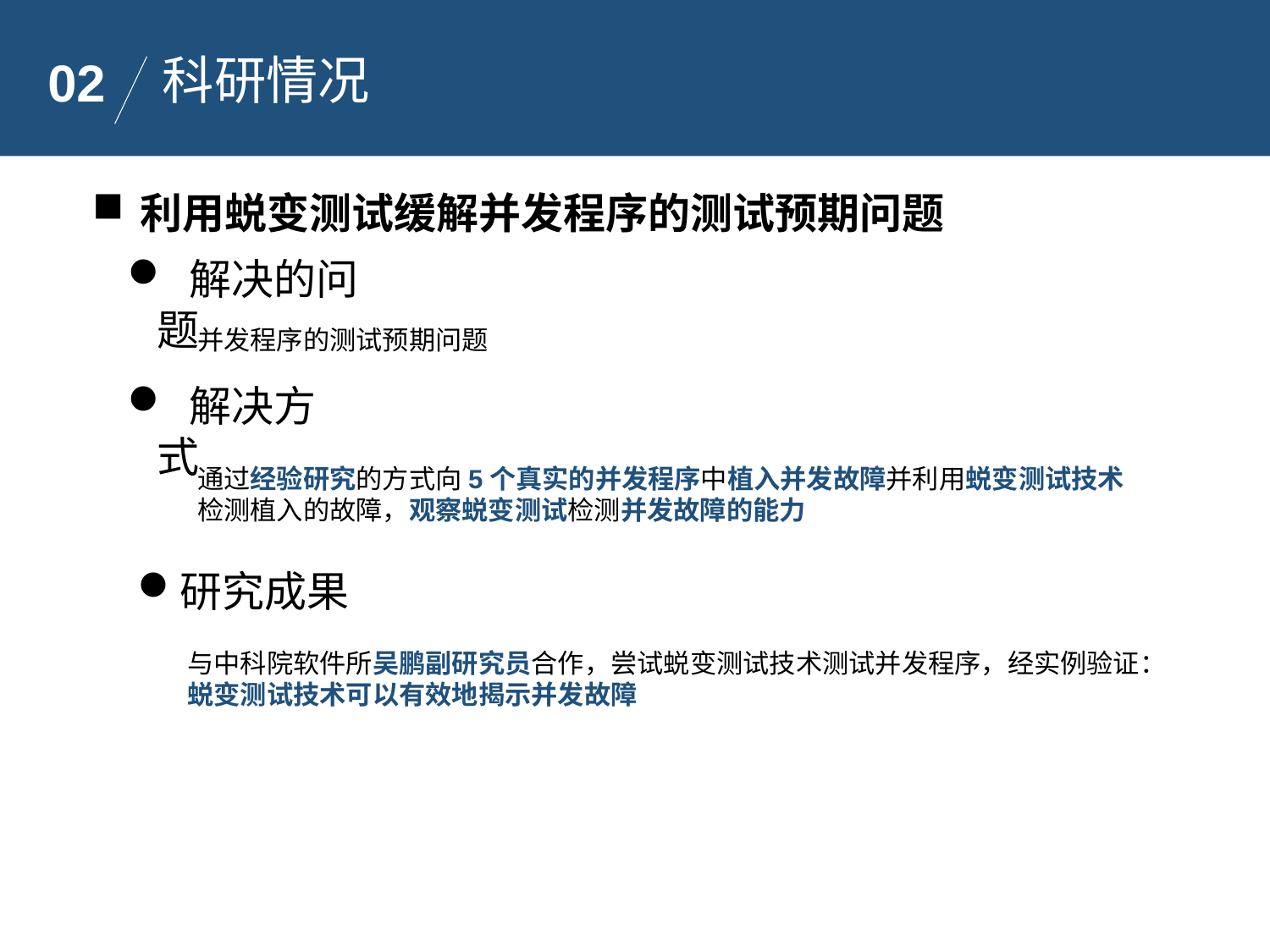

科研情况
02
利用蜕变测试缓解并发程序的测试预期问题
 解决的问题
并发程序的测试预期问题
 解决方式
通过经验研究的方式向5个真实的并发程序中植入并发故障并利用蜕变测试技术检测植入的故障，观察蜕变测试检测并发故障的能力
研究成果
与中科院软件所吴鹏副研究员合作，尝试蜕变测试技术测试并发程序，经实例验证：蜕变测试技术可以有效地揭示并发故障